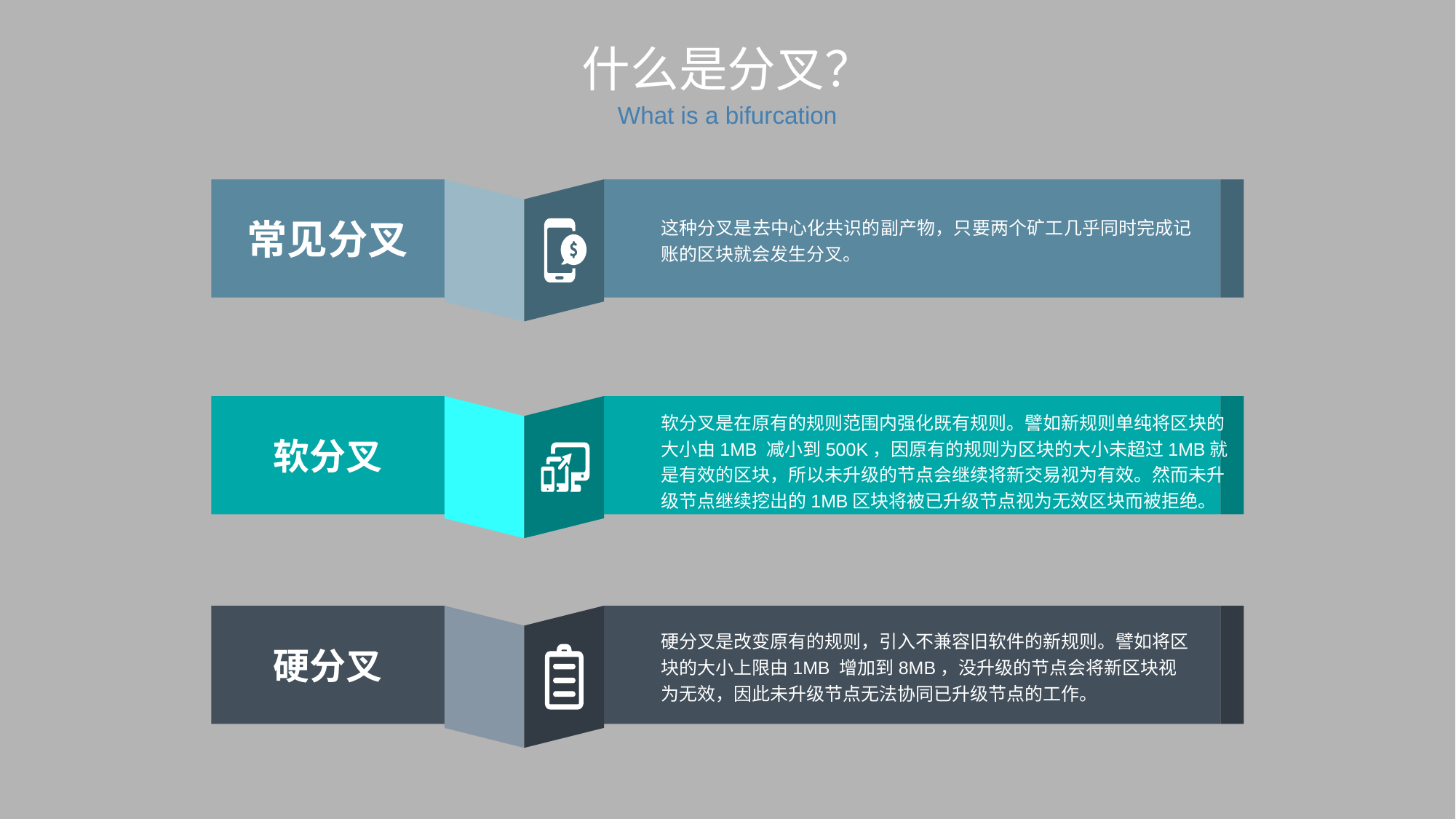

什么是分叉？
What is a bifurcation
常见分叉

这种分叉是去中心化共识的副产物，只要两个矿工几乎同时完成记账的区块就会发生分叉。

软分叉

软分叉是在原有的规则范围内强化既有规则。譬如新规则单纯将区块的大小由1MB 减小到500K，因原有的规则为区块的大小未超过1MB就是有效的区块，所以未升级的节点会继续将新交易视为有效。然而未升级节点继续挖出的1MB区块将被已升级节点视为无效区块而被拒绝。

硬分叉

硬分叉是改变原有的规则，引入不兼容旧软件的新规则。譬如将区块的大小上限由1MB 增加到8MB，没升级的节点会将新区块视为无效，因此未升级节点无法协同已升级节点的工作。